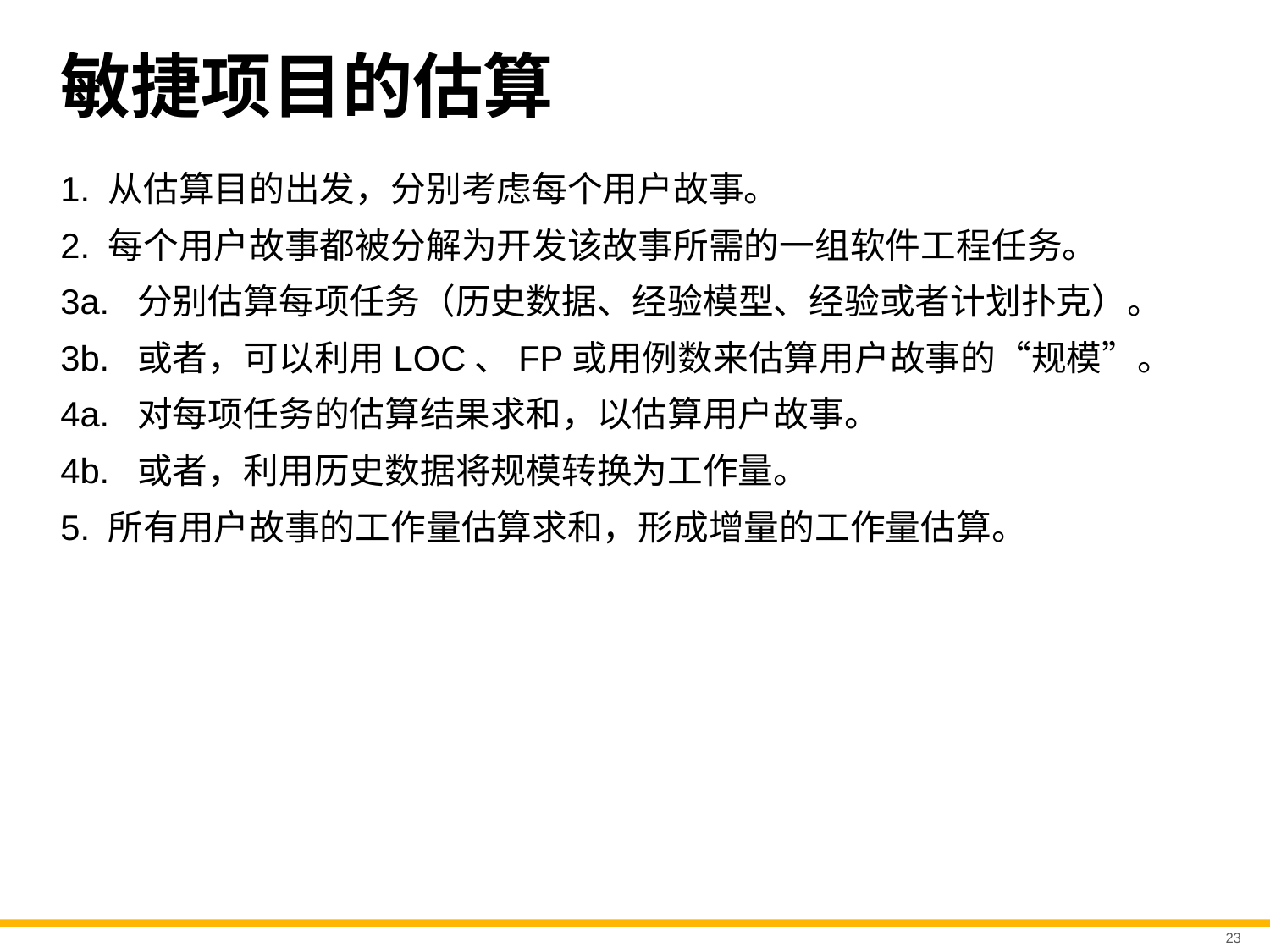

# 敏捷项目的估算
1. 从估算目的出发，分别考虑每个用户故事。
2. 每个用户故事都被分解为开发该故事所需的一组软件工程任务。
3a.  分别估算每项任务（历史数据、经验模型、经验或者计划扑克）。
3b.  或者，可以利用LOC、FP或用例数来估算用户故事的“规模”。
4a.  对每项任务的估算结果求和，以估算用户故事。
4b.  或者，利用历史数据将规模转换为工作量。
5. 所有用户故事的工作量估算求和，形成增量的工作量估算。
23